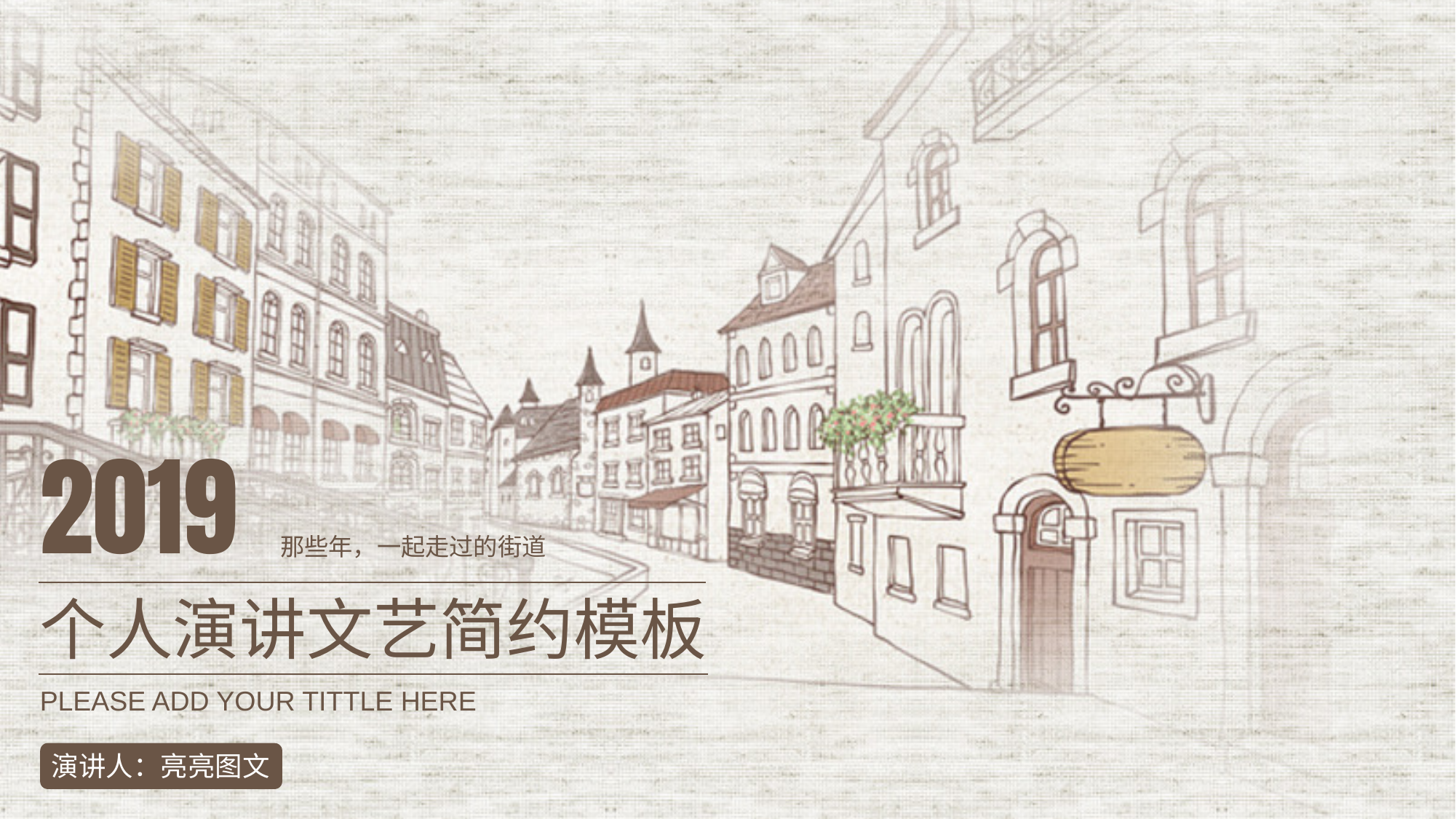

2019
那些年，一起走过的街道
个人演讲文艺简约模板
PLEASE ADD YOUR TITTLE HERE

演讲人：亮亮图文